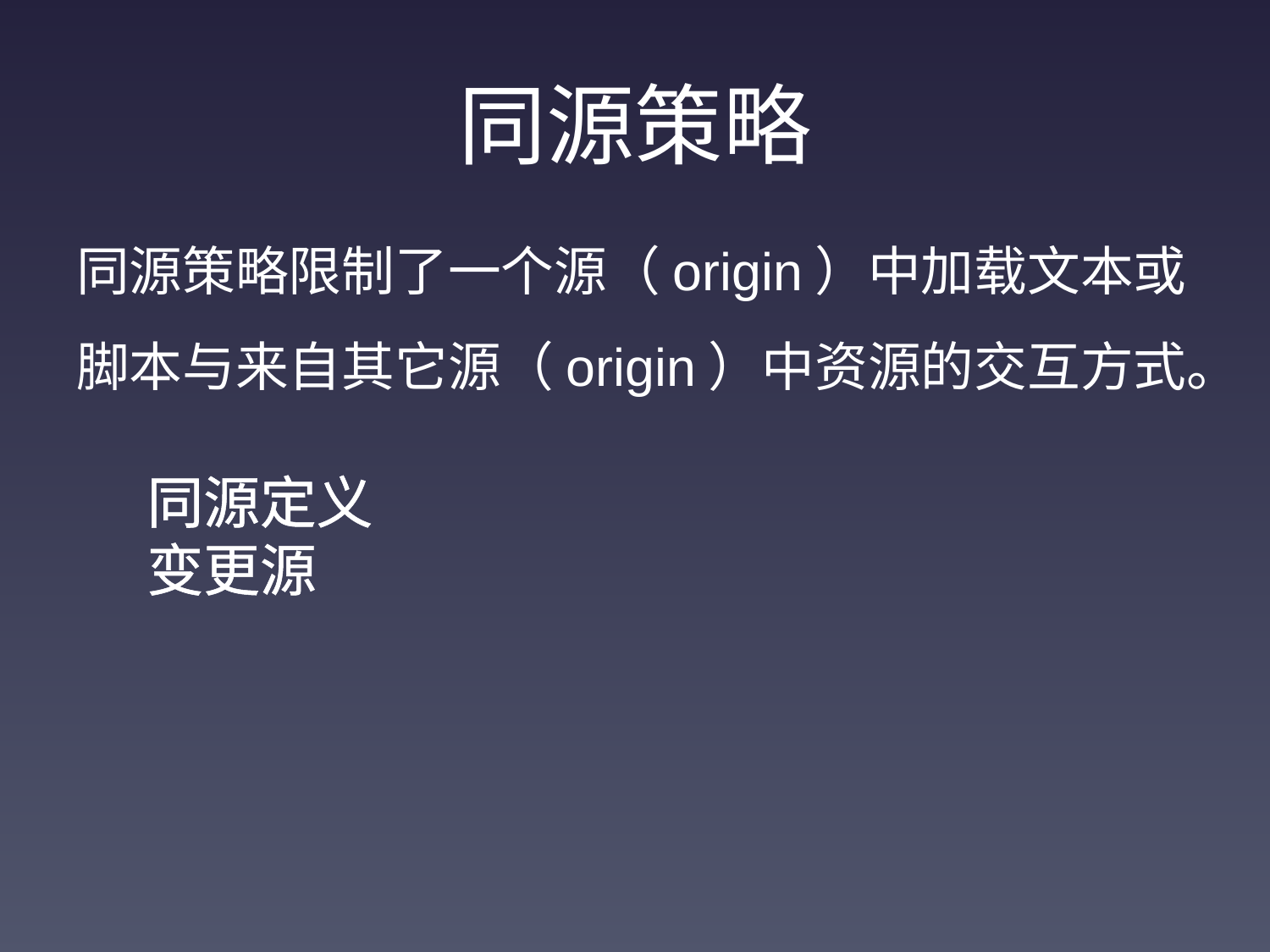

# 同源策略
同源策略限制了一个源（origin）中加载文本或脚本与来自其它源（origin）中资源的交互方式。

同源定义
变更源